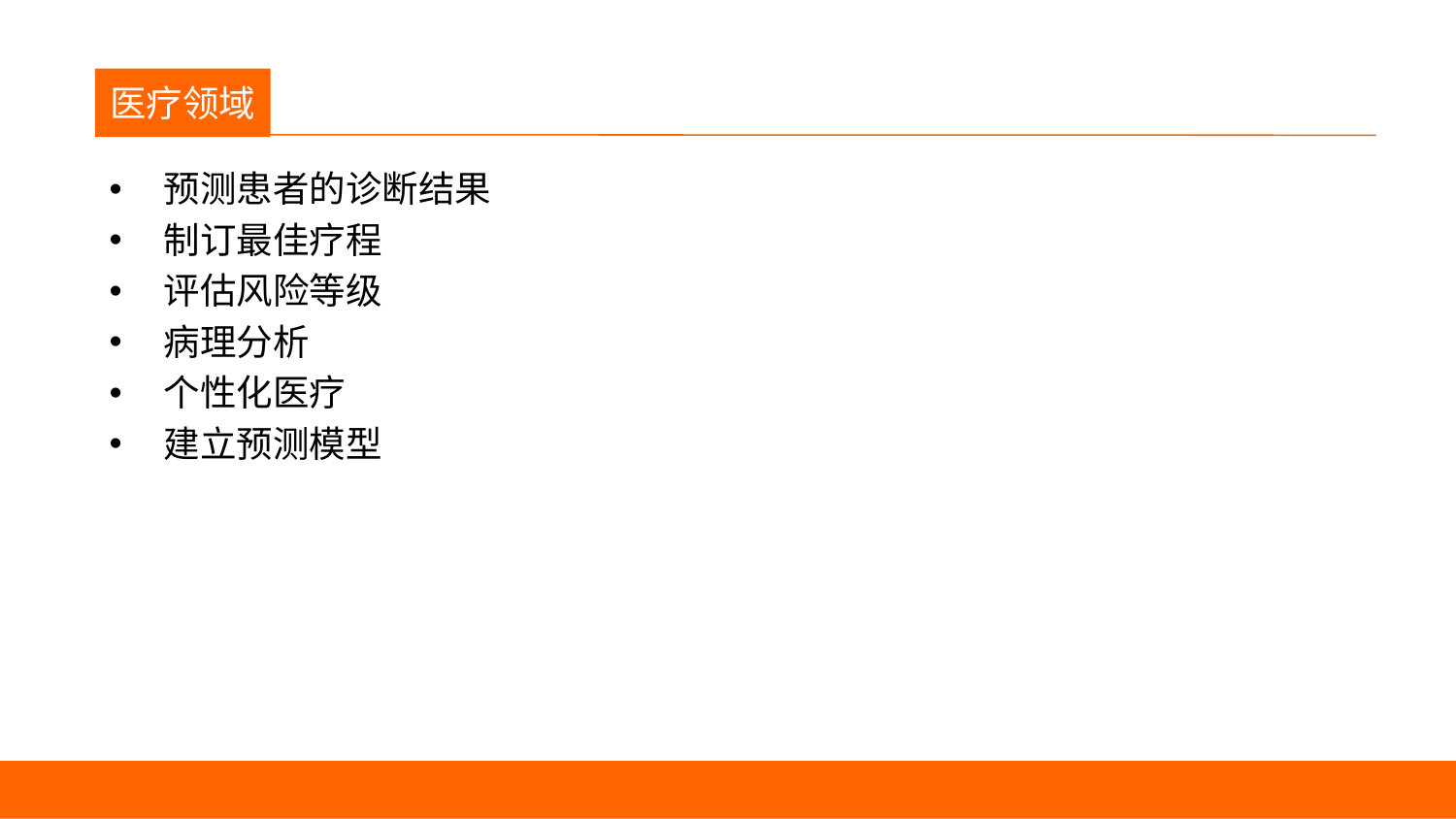

议程
医疗领域

预测患者的诊断结果
制订最佳疗程
评估风险等级
病理分析
个性化医疗
建立预测模型